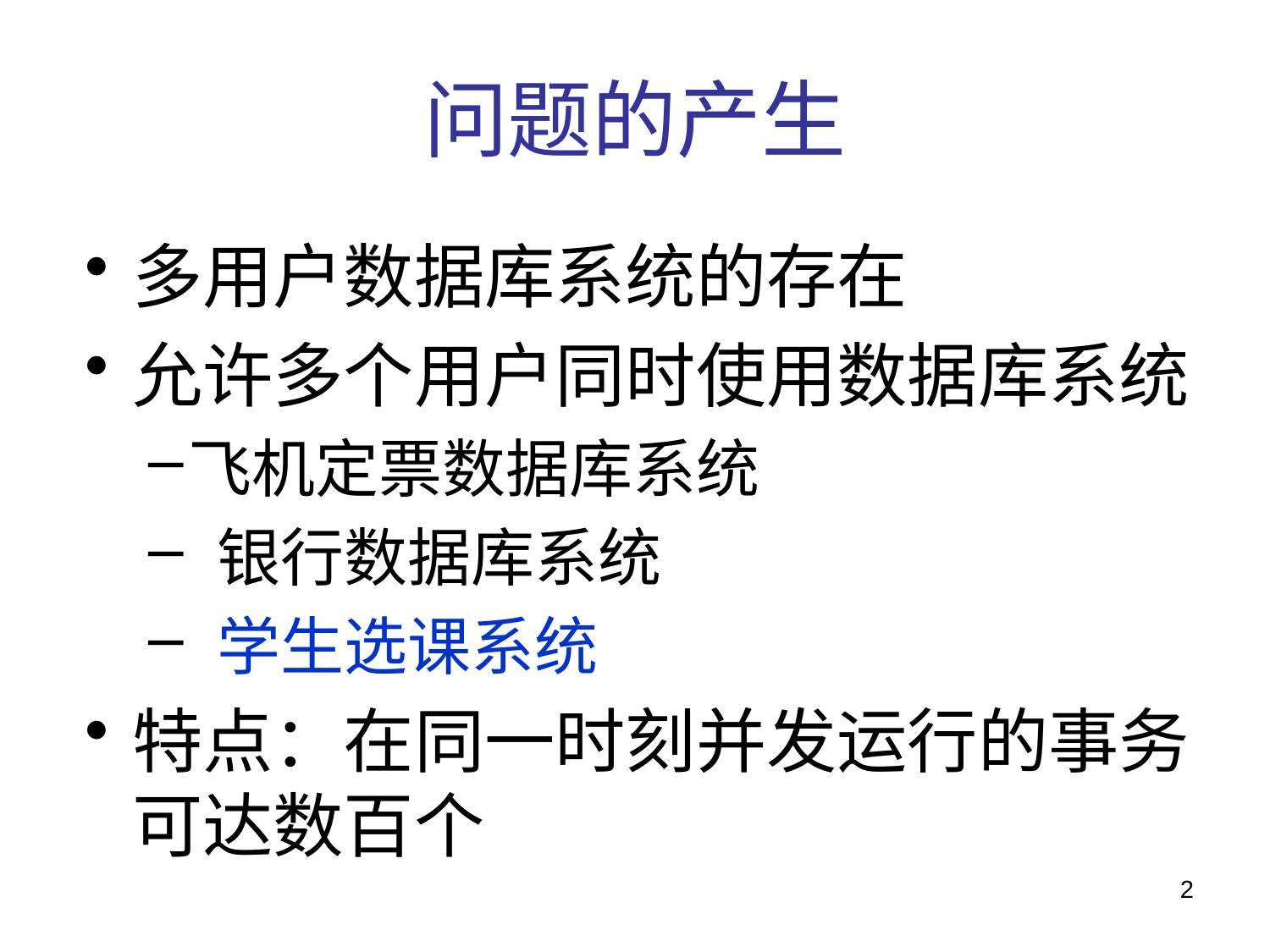

# 问题的产生
多用户数据库系统的存在
允许多个用户同时使用数据库系统
飞机定票数据库系统
 银行数据库系统
 学生选课系统
特点：在同一时刻并发运行的事务可达数百个

2